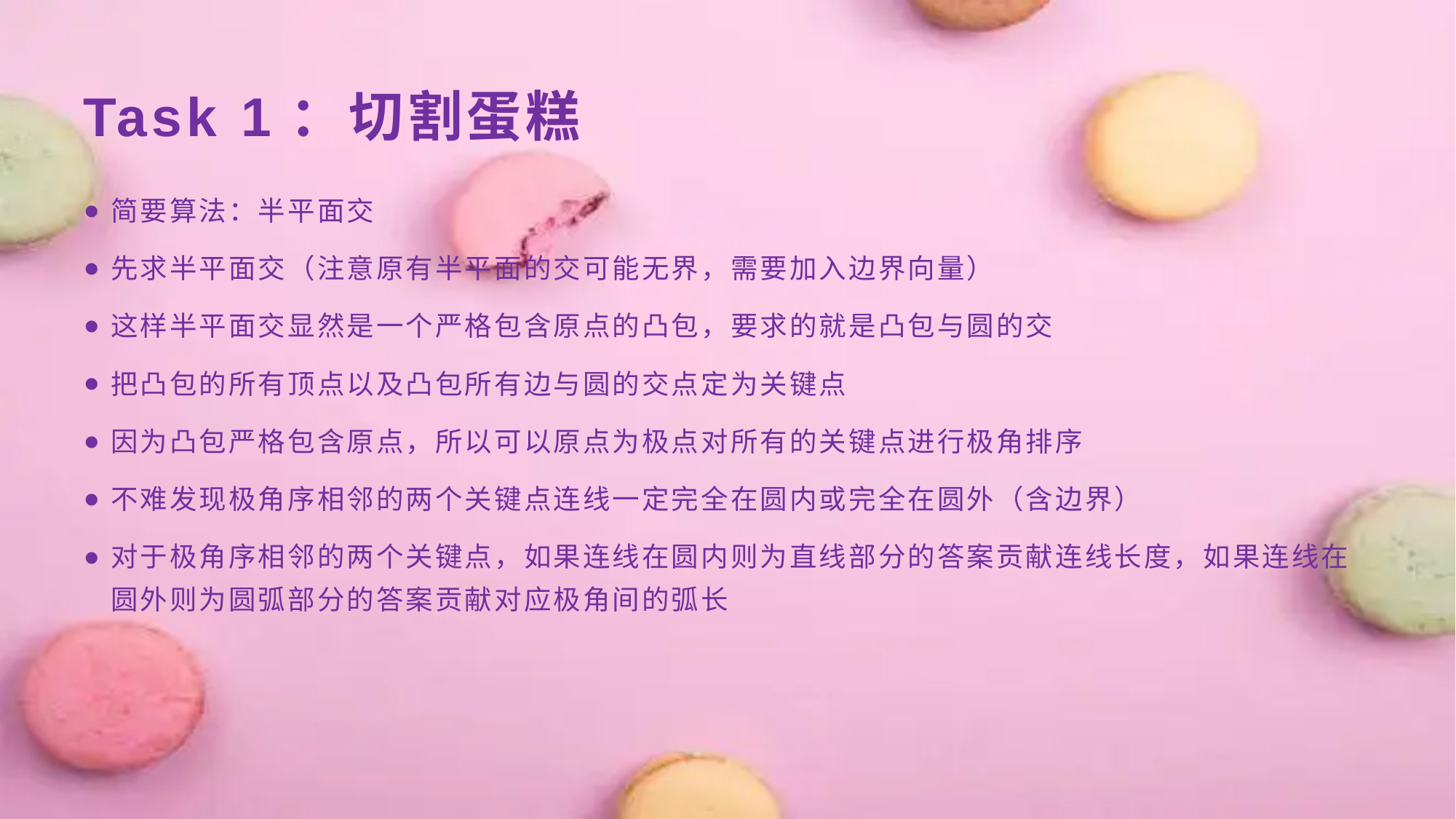

# Task 1：切割蛋糕
简要算法：半平面交
先求半平面交（注意原有半平面的交可能无界，需要加入边界向量）
这样半平面交显然是一个严格包含原点的凸包，要求的就是凸包与圆的交
把凸包的所有顶点以及凸包所有边与圆的交点定为关键点
因为凸包严格包含原点，所以可以原点为极点对所有的关键点进行极角排序
不难发现极角序相邻的两个关键点连线一定完全在圆内或完全在圆外（含边界）
对于极角序相邻的两个关键点，如果连线在圆内则为直线部分的答案贡献连线长度，如果连线在圆外则为圆弧部分的答案贡献对应极角间的弧长